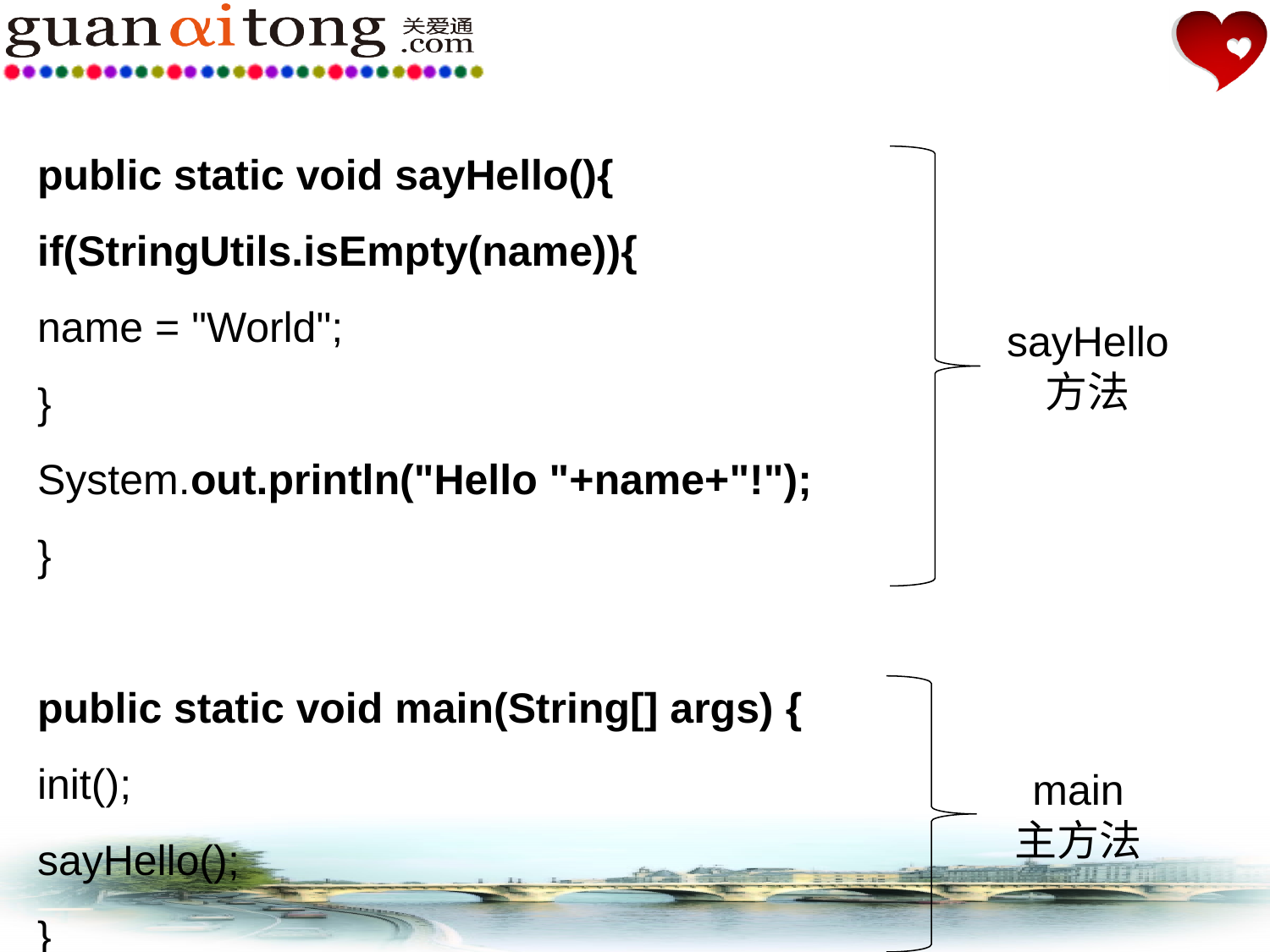

public static void sayHello(){
if(StringUtils.isEmpty(name)){
name = "World";
}
System.out.println("Hello "+name+"!");
}

public static void main(String[] args) {
init();
sayHello();
}

sayHello
方法

main
主方法